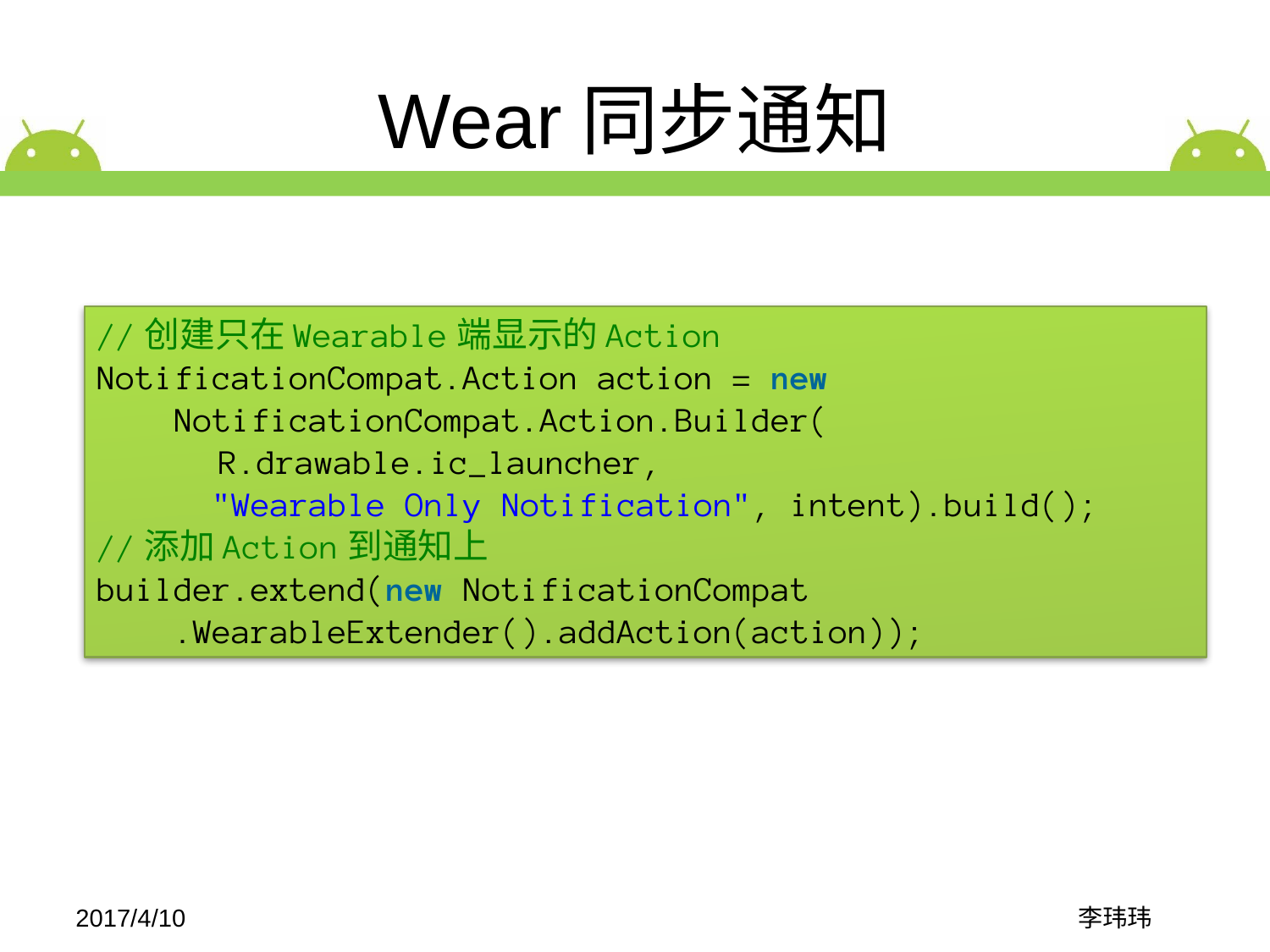

# Wear同步通知

//创建只在Wearable端显示的Action
NotificationCompat.Action action = new
    NotificationCompat.Action.Builder(
   R.drawable.ic_launcher,
      "Wearable Only Notification", intent).build();
//添加Action到通知上
builder.extend(new NotificationCompat
    .WearableExtender().addAction(action));